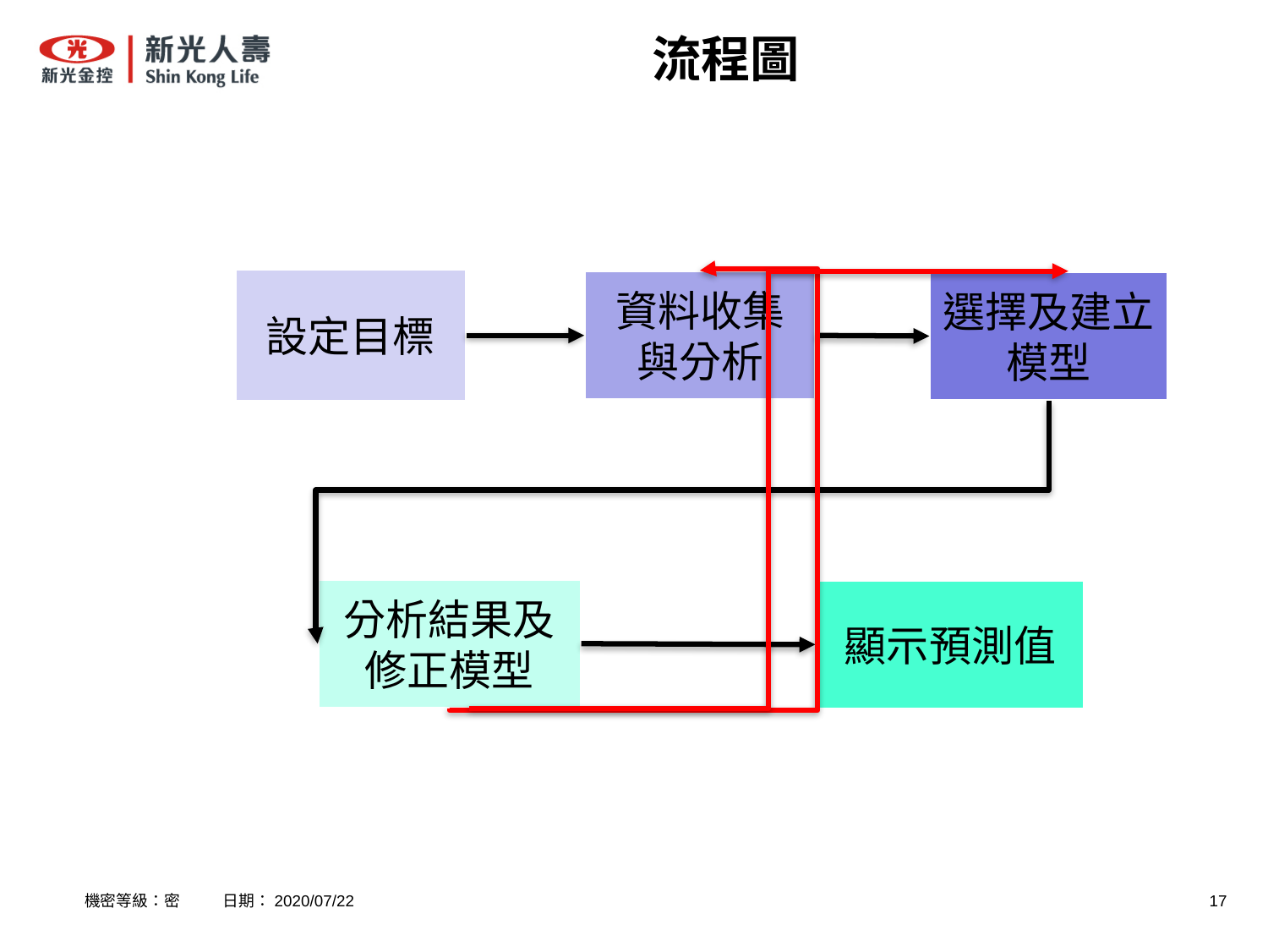

# 流程圖
設定目標
資料收集與分析
選擇及建立模型
分析結果及修正模型
顯示預測值
機密等級：密            日期：2020/07/22